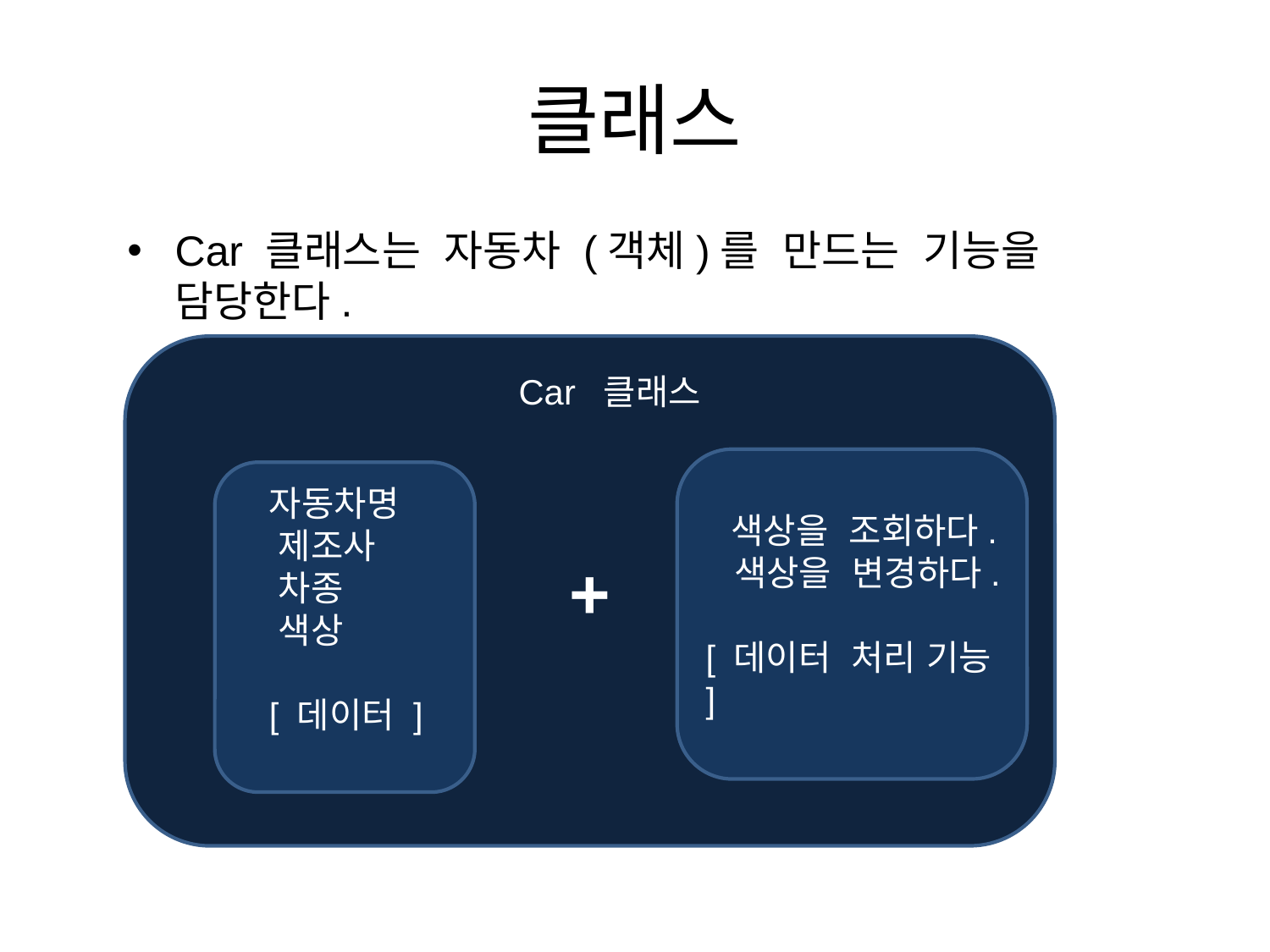

# 클래스
Car 클래스는  자동차 (객체)를  만드는  기능을  담당한다.

+
Car  클래스
  색상을  조회하다.
  색상을  변경하다.

[ 데이터  처리 기능 ]
   자동차명
   제조사
   차종
   색상

   [ 데이터 ]